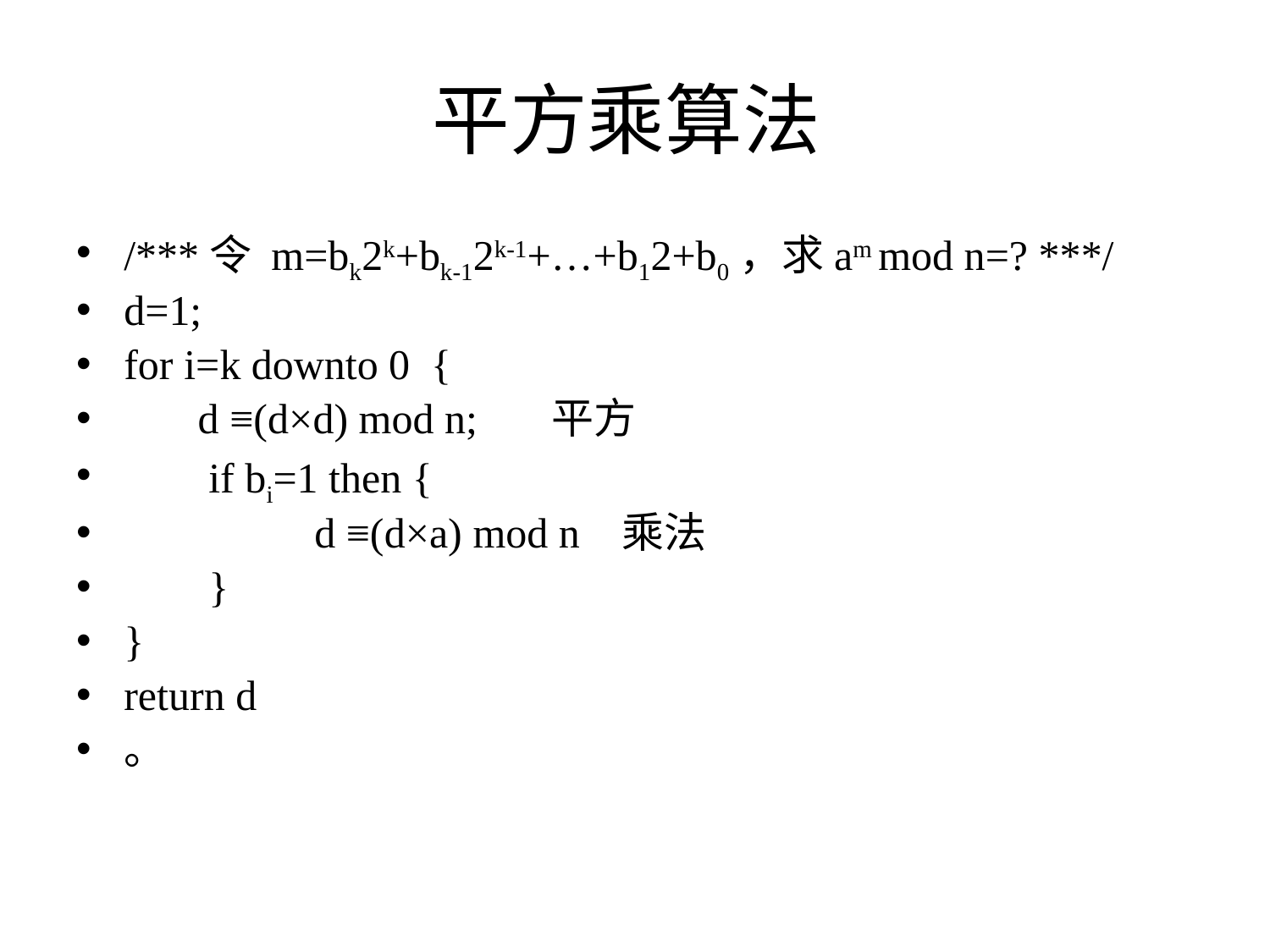

# 平方乘算法
/***令 m=bk2k+bk-12k-1+…+b12+b0，求am mod n=? ***/
d=1;
for i=k downto 0  {
       d ≡(d×d) mod n;      平方
        if bi=1 then {
                  d ≡(d×a) mod n   乘法
        }
}
return d
。